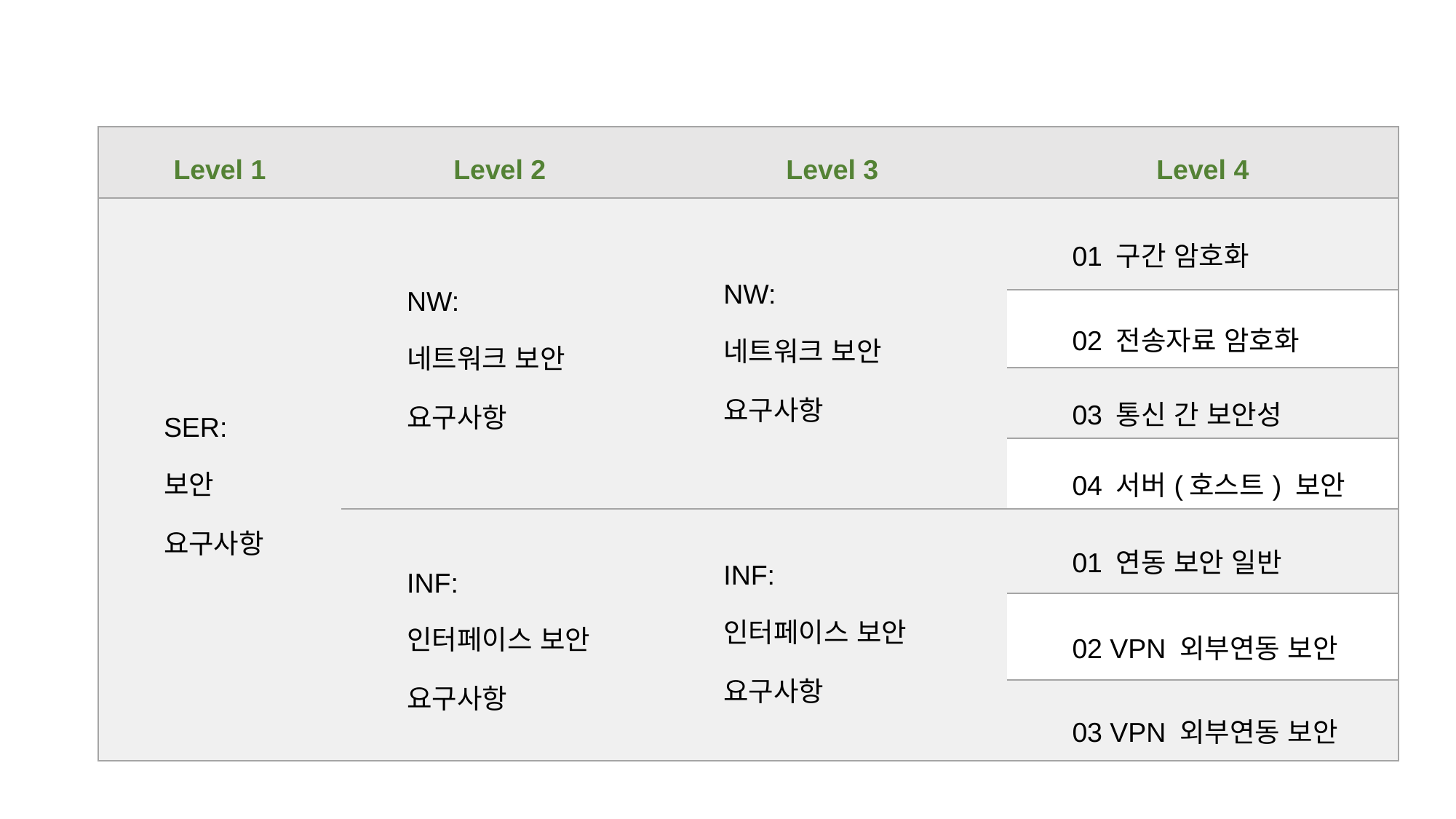

| Level 1 | Level 2 | Level 3 | Level 4 |
| --- | --- | --- | --- |
| SER: 보안 요구사항 | NW: 네트워크 보안 요구사항 | NW: 네트워크 보안 요구사항 | 01 구간 암호화 |
|  |  |  | 02 전송자료 암호화 |
|  |  |  | 03 통신 간 보안성 |
|  |  |  | 04 서버(호스트) 보안 |
|  | INF: 인터페이스 보안 요구사항 | INF: 인터페이스 보안 요구사항 | 01 연동 보안 일반 |
|  |  |  | 02 VPN 외부연동 보안 |
|  |  |  | 03 VPN 외부연동 보안 |